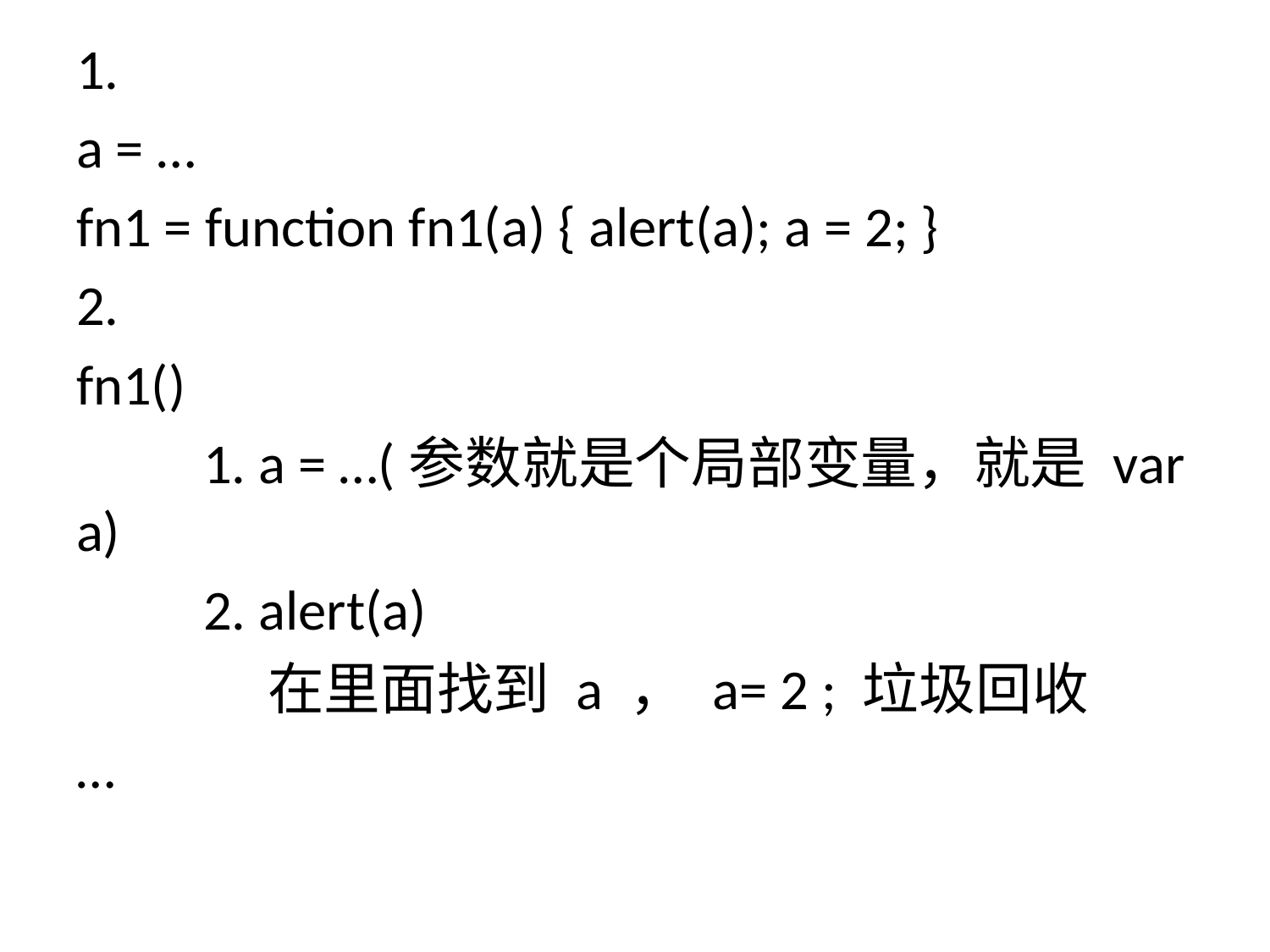

1.
a = …
fn1 = function fn1(a) { alert(a); a = 2; }
2.
fn1()
	1. a = …(参数就是个局部变量，就是 var a)
	2. alert(a)
	    在里面找到 a ， a= 2 ; 垃圾回收
…